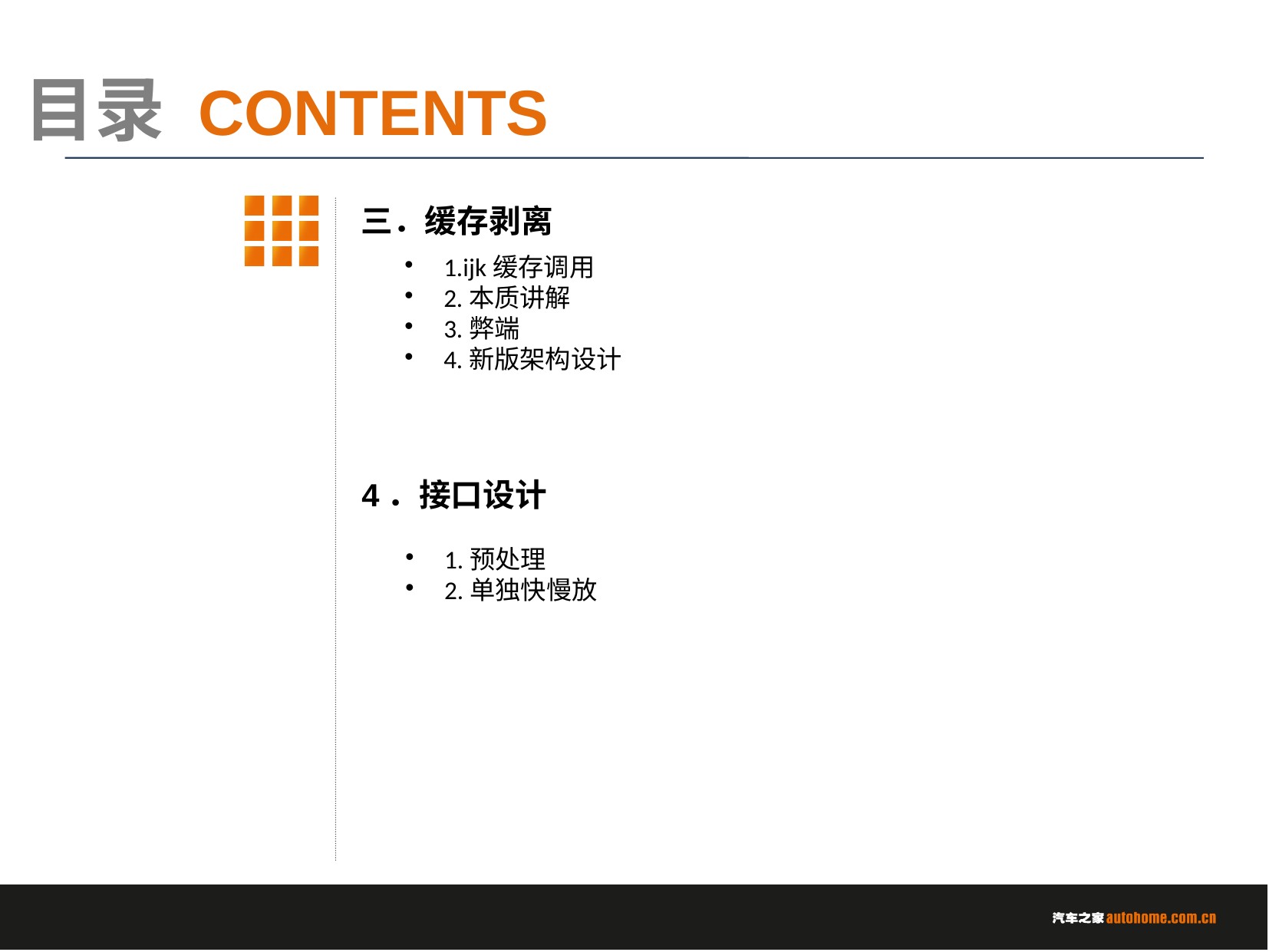

三．缓存剥离
1.ijk缓存调用
2.本质讲解
3.弊端
4.新版架构设计
4．接口设计
1.预处理
2.单独快慢放